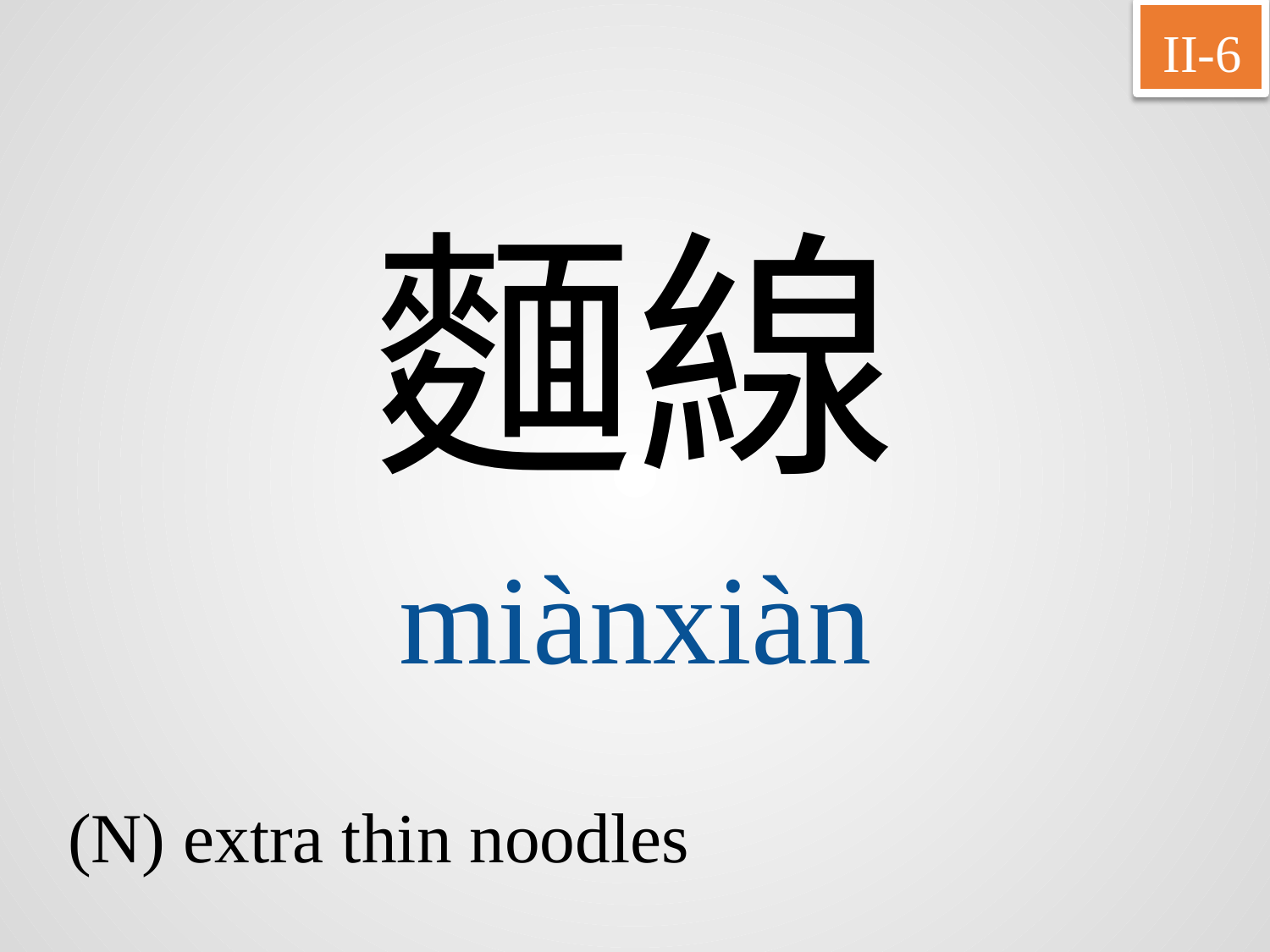

II-6

麵線
miànxiàn
(N) extra thin noodles